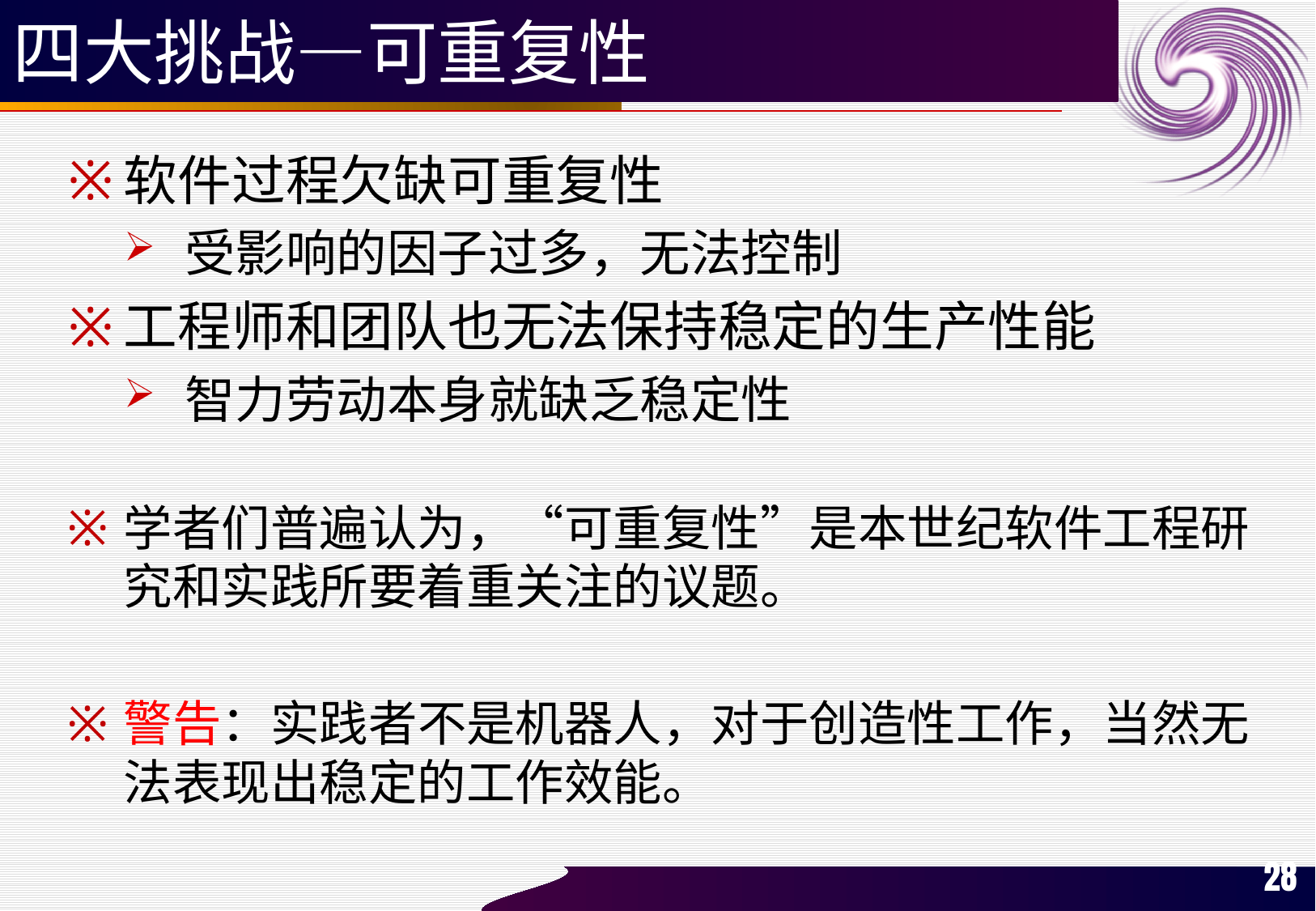

# 四大挑战—可重复性
软件过程欠缺可重复性
受影响的因子过多，无法控制
工程师和团队也无法保持稳定的生产性能
智力劳动本身就缺乏稳定性

学者们普遍认为，“可重复性”是本世纪软件工程研究和实践所要着重关注的议题。

警告：实践者不是机器人，对于创造性工作，当然无法表现出稳定的工作效能。
28